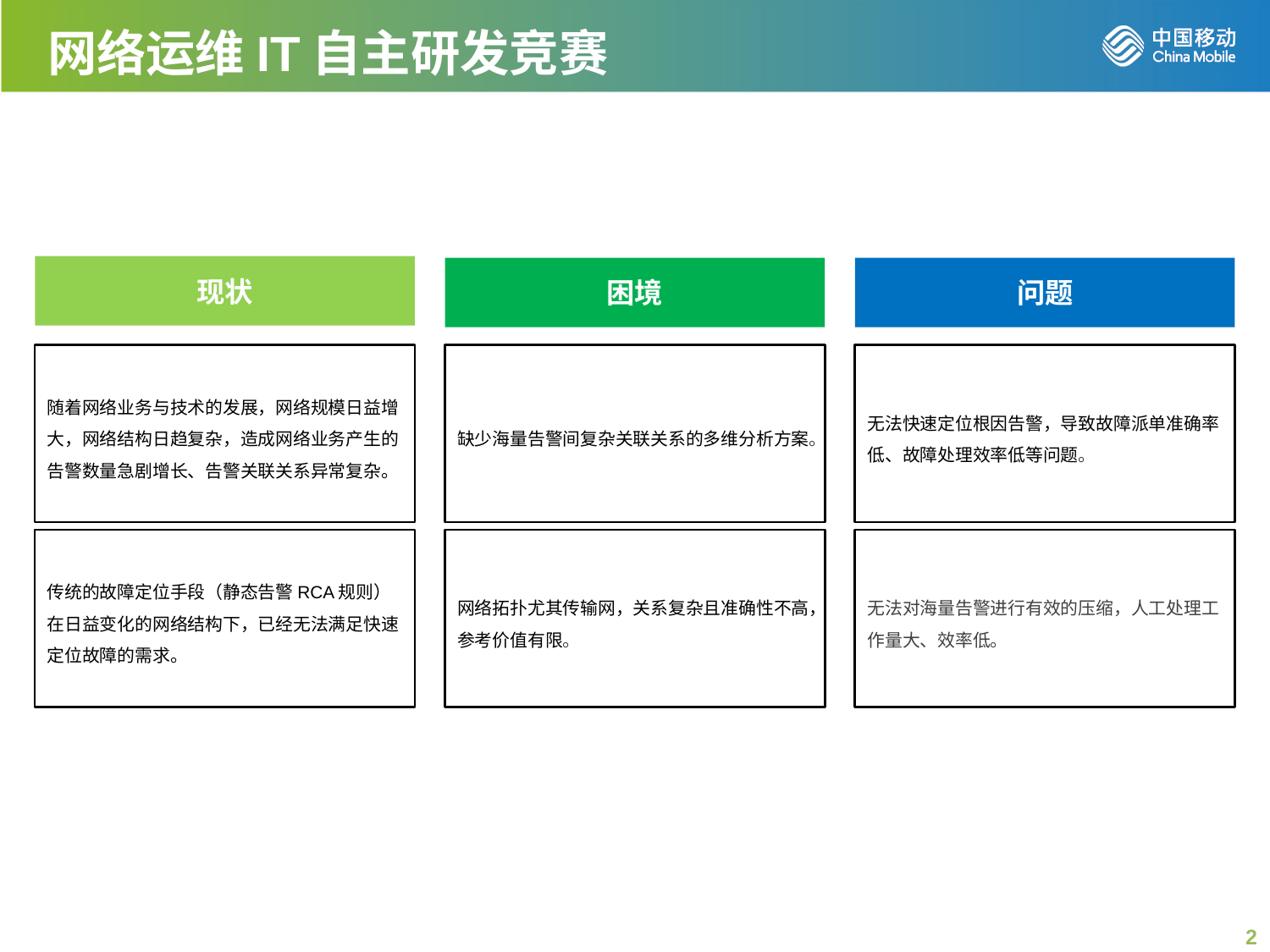

网络运维IT自主研发竞赛
现状
困境
问题
随着网络业务与技术的发展，网络规模日益增大，网络结构日趋复杂，造成网络业务产生的告警数量急剧增长、告警关联关系异常复杂。
缺少海量告警间复杂关联关系的多维分析方案。
无法快速定位根因告警，导致故障派单准确率低、故障处理效率低等问题。
传统的故障定位手段（静态告警RCA规则）在日益变化的网络结构下，已经无法满足快速定位故障的需求。
网络拓扑尤其传输网，关系复杂且准确性不高，参考价值有限。
无法对海量告警进行有效的压缩，人工处理工作量大、效率低。